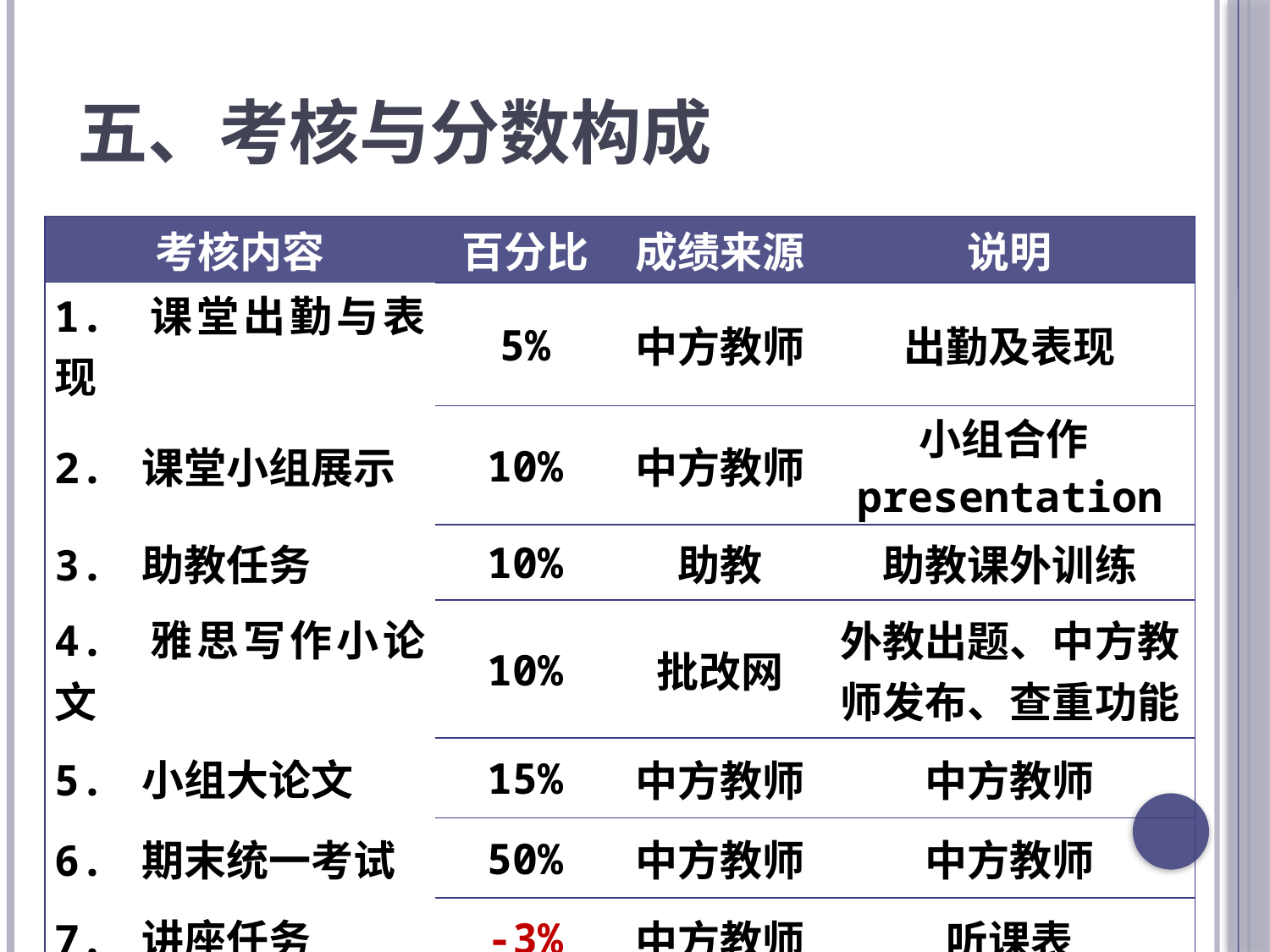

五、考核与分数构成
| 考核内容 | 百分比 | 成绩来源 | 说明 |
| --- | --- | --- | --- |
| 1. 课堂出勤与表现 | 5% | 中方教师 | 出勤及表现 |
| 2. 课堂小组展示 | 10% | 中方教师 | 小组合作presentation |
| 3. 助教任务 | 10% | 助教 | 助教课外训练 |
| 4. 雅思写作小论文 | 10% | 批改网 | 外教出题、中方教师发布、查重功能 |
| 5. 小组大论文 | 15% | 中方教师 | 中方教师 |
| 6. 期末统一考试 | 50% | 中方教师 | 中方教师 |
| 7. 讲座任务 | -3% | 中方教师 | 听课表 |